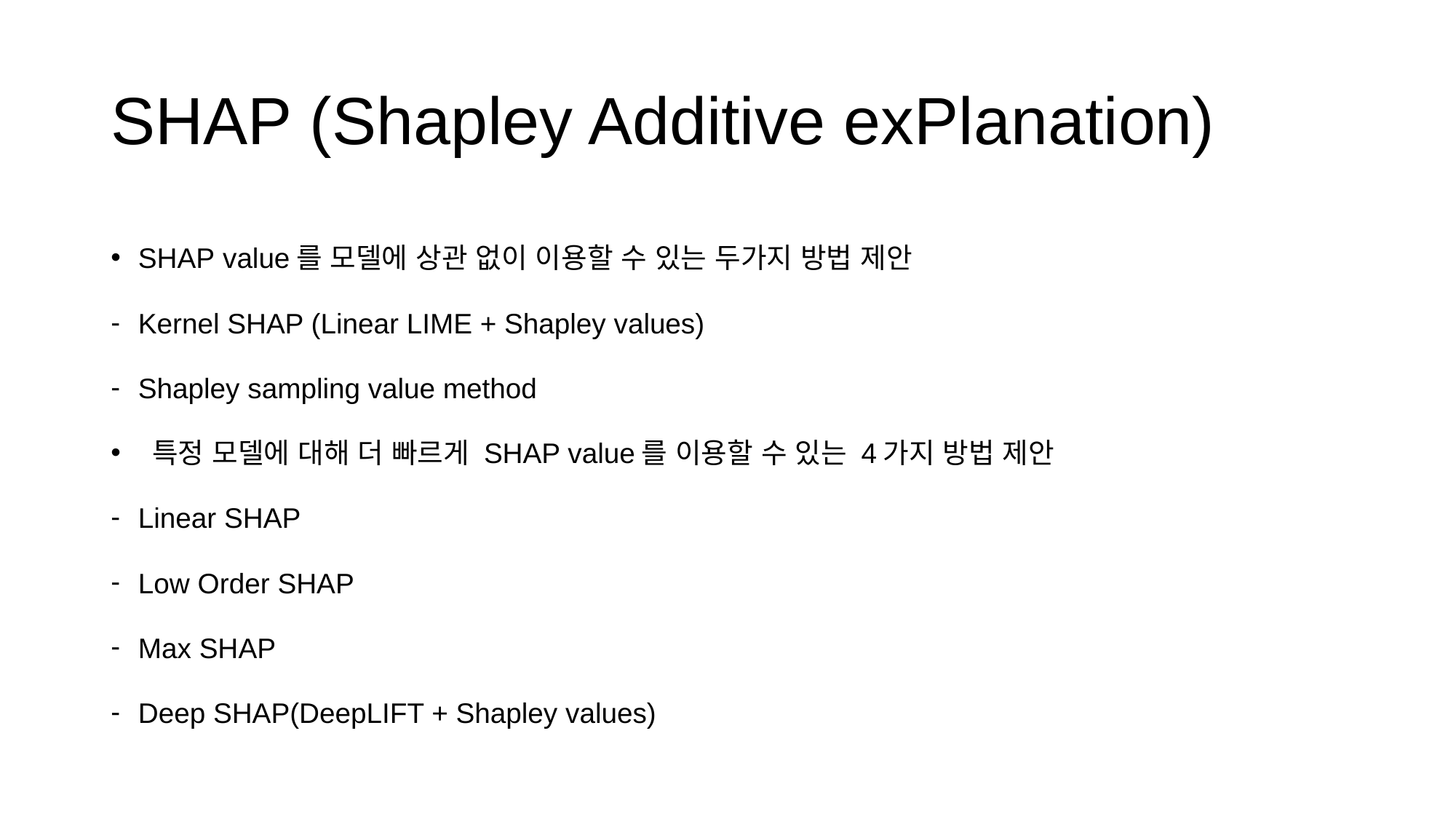

# SHAP (Shapley Additive exPlanation)
SHAP value를 모델에 상관 없이 이용할 수 있는 두가지 방법 제안
Kernel SHAP (Linear LIME + Shapley values)
Shapley sampling value method
 특정 모델에 대해 더 빠르게 SHAP value를 이용할 수 있는 4가지 방법 제안
Linear SHAP
Low Order SHAP
Max SHAP
Deep SHAP(DeepLIFT + Shapley values)